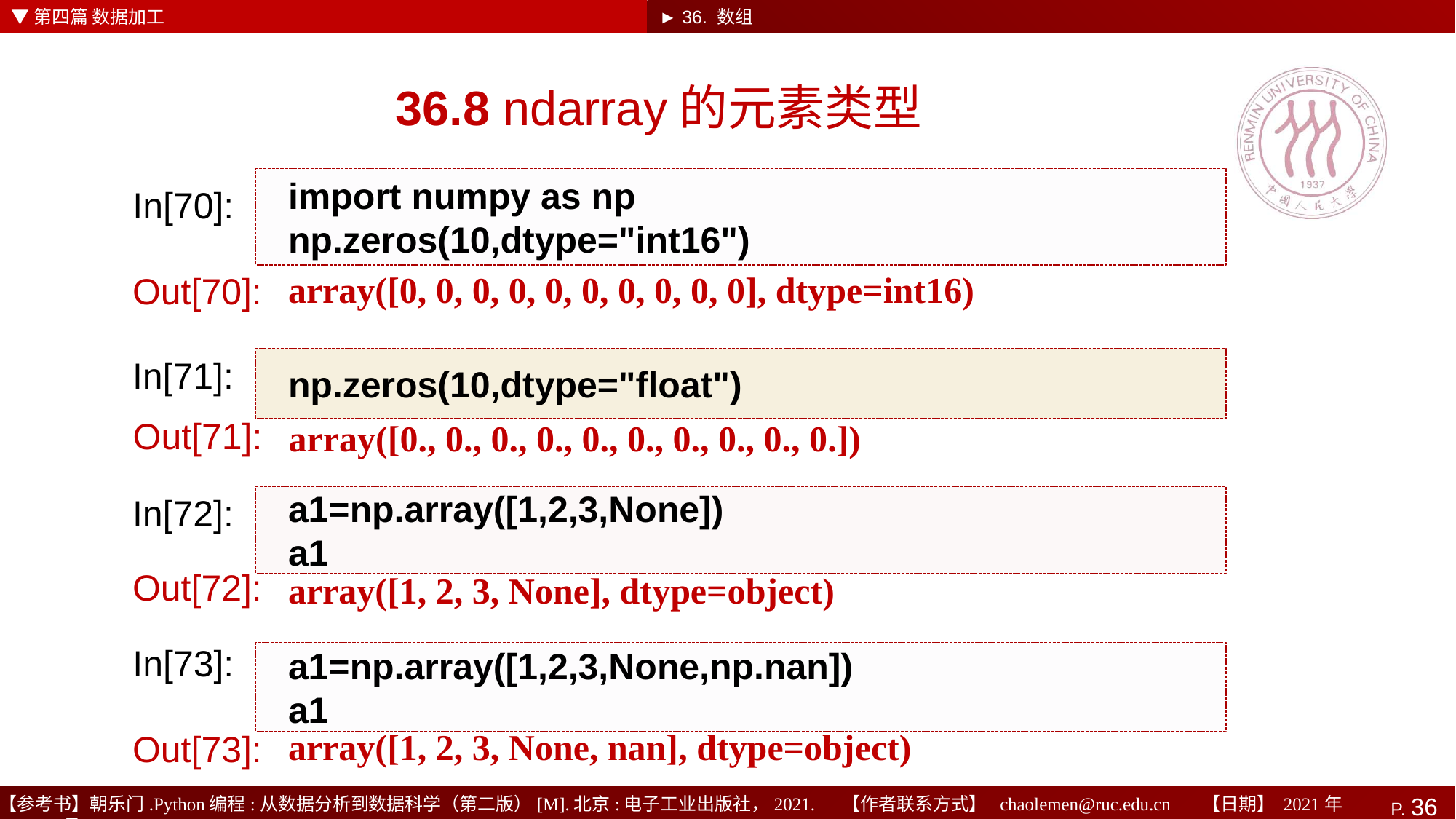

▼第四篇 数据加工
► 36. 数组
# 36.8 ndarray的元素类型
import numpy as np
np.zeros(10,dtype="int16")
In[70]:
array([0, 0, 0, 0, 0, 0, 0, 0, 0, 0], dtype=int16)
Out[70]:
In[71]:
np.zeros(10,dtype="float")
array([0., 0., 0., 0., 0., 0., 0., 0., 0., 0.])
Out[71]:
In[72]:
a1=np.array([1,2,3,None])
a1
array([1, 2, 3, None], dtype=object)
Out[72]:
In[73]:
a1=np.array([1,2,3,None,np.nan])
a1
array([1, 2, 3, None, nan], dtype=object)
Out[73]: